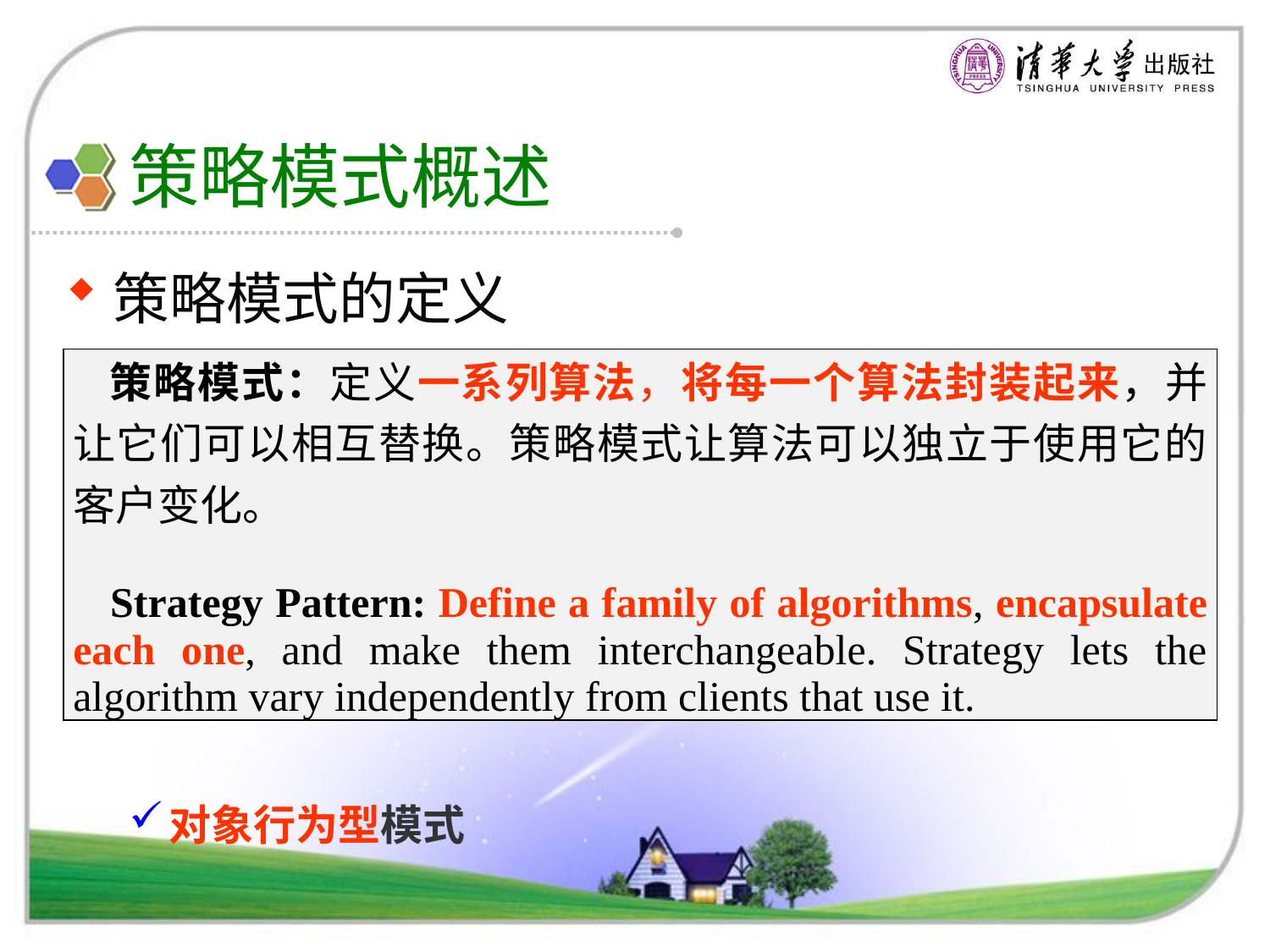

# 策略模式概述
策略模式的定义

对象行为型模式
| 策略模式：定义一系列算法，将每一个算法封装起来，并让它们可以相互替换。策略模式让算法可以独立于使用它的客户变化。 Strategy Pattern: Define a family of algorithms, encapsulate each one, and make them interchangeable. Strategy lets the algorithm vary independently from clients that use it. |
| --- |